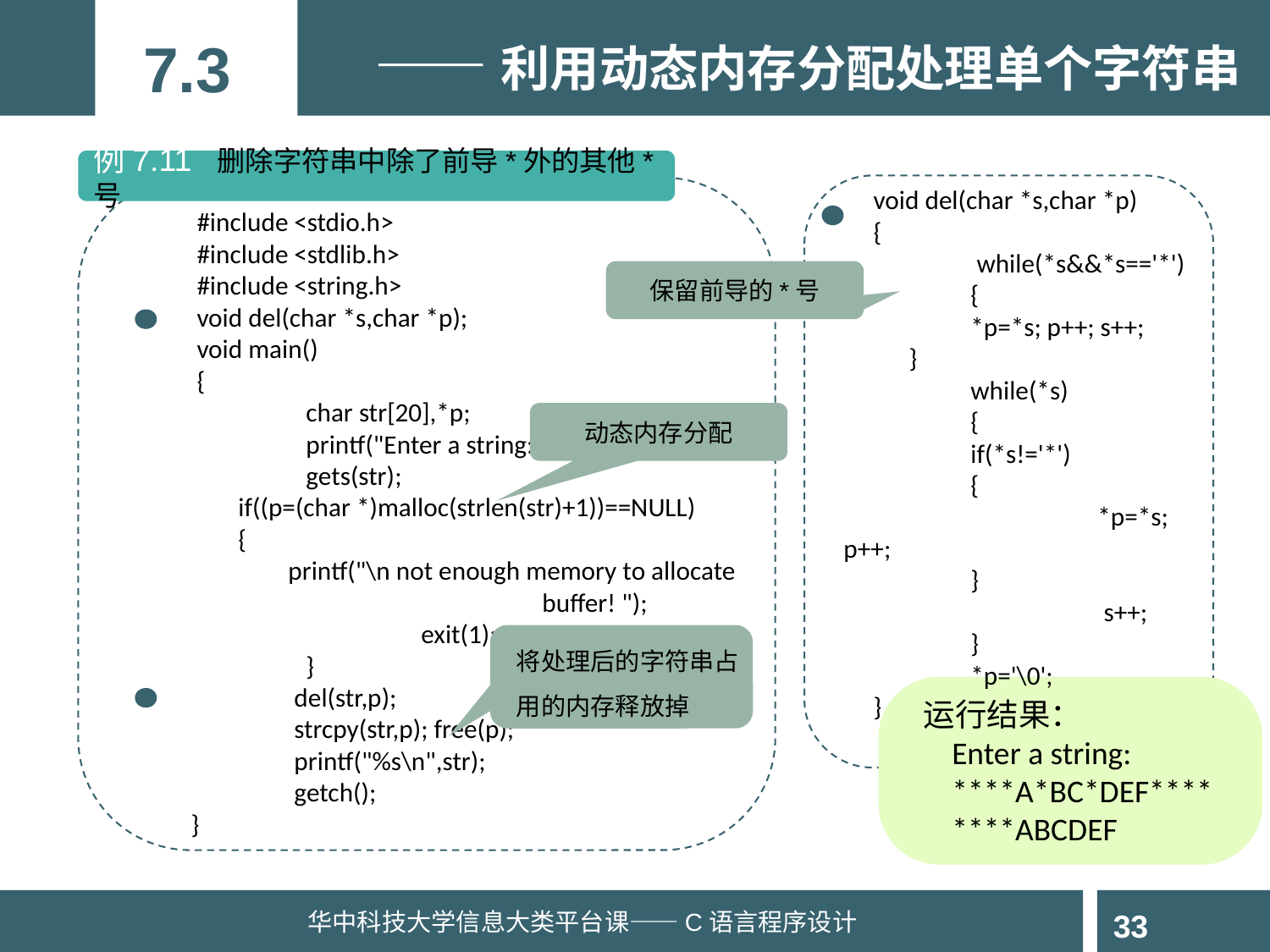

7.3
——利用动态内存分配处理单个字符串
例7.11  删除字符串中除了前导*外的其他*号

     void del(char *s,char *p)
     {
       	 while(*s&&*s=='*')
	{
           	*p=*s; p++; s++;
           }
        	while(*s)
        	{
           	if(*s!='*')
           	{
              		*p=*s; p++;
           	}
          		 s++;
        	}
        	*p='\0';
     }
      #include <stdio.h>
      #include <stdlib.h>
      #include <string.h>
      void del(char *s,char *p);
      void main()
      {
        	   char str[20],*p;
         	   printf("Enter a string:\n");
      	   gets(str);
             if((p=(char *)malloc(strlen(str)+1))==NULL)
             {
           	printf("\n not enough memory to allocate 			buffer! ");
          		 exit(1);
        	   }
       	 del(str,p);
        	 strcpy(str,p); free(p);
       	 printf("%s\n",str);
       	 getch();
     }

保留前导的*号

动态内存分配

将处理后的字符串占用的内存释放掉
 运行结果：
      Enter a string:
      ****A*BC*DEF****
      ****ABCDEF